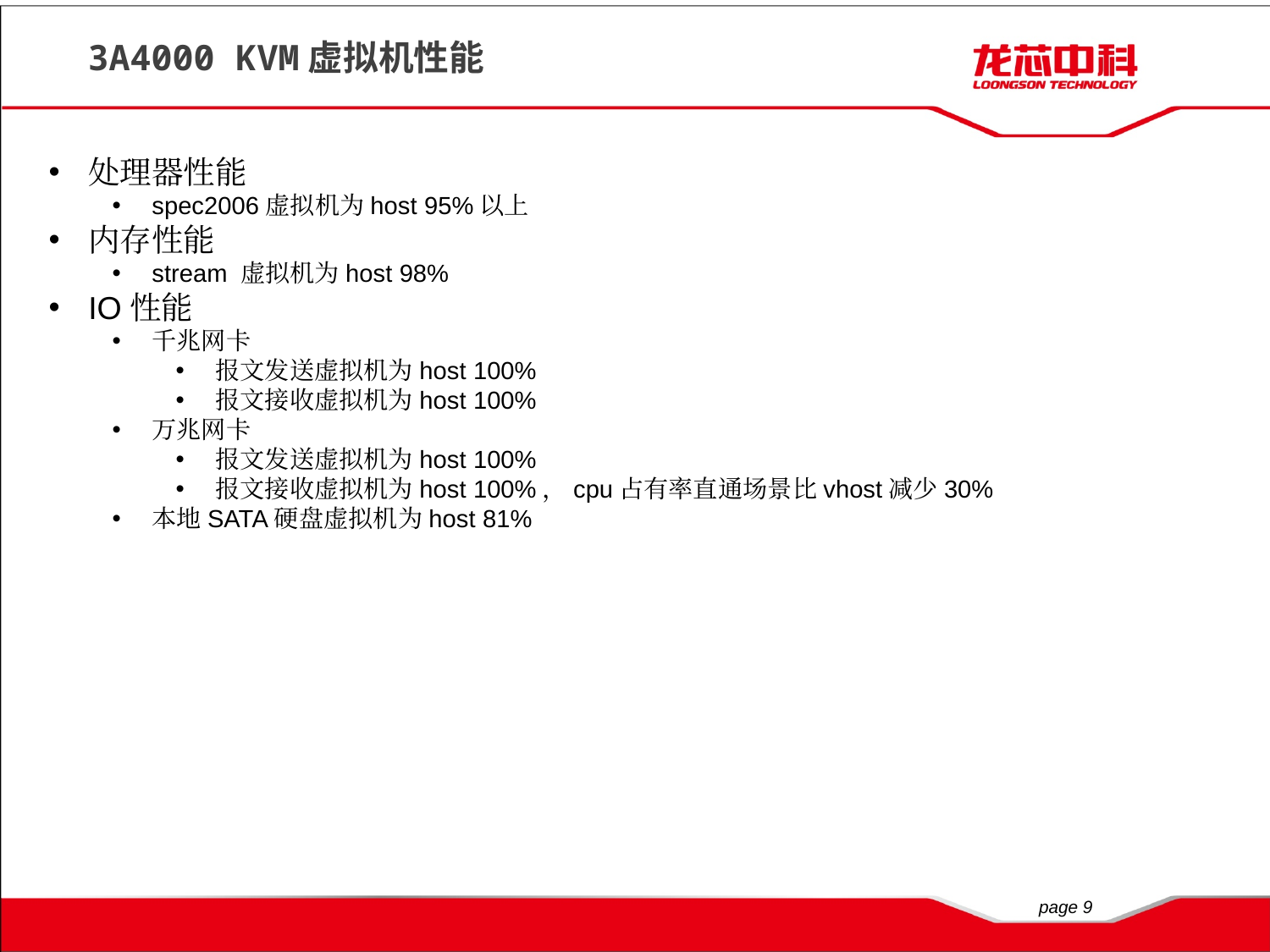

# 3A4000 KVM虚拟机性能
处理器性能
spec2006虚拟机为host 95%以上
内存性能
stream 虚拟机为host 98%
IO性能
千兆网卡
报文发送虚拟机为host 100%
报文接收虚拟机为host 100%
万兆网卡
报文发送虚拟机为host 100%
报文接收虚拟机为host 100%，cpu占有率直通场景比vhost减少30%
本地SATA硬盘虚拟机为host 81%
page 9